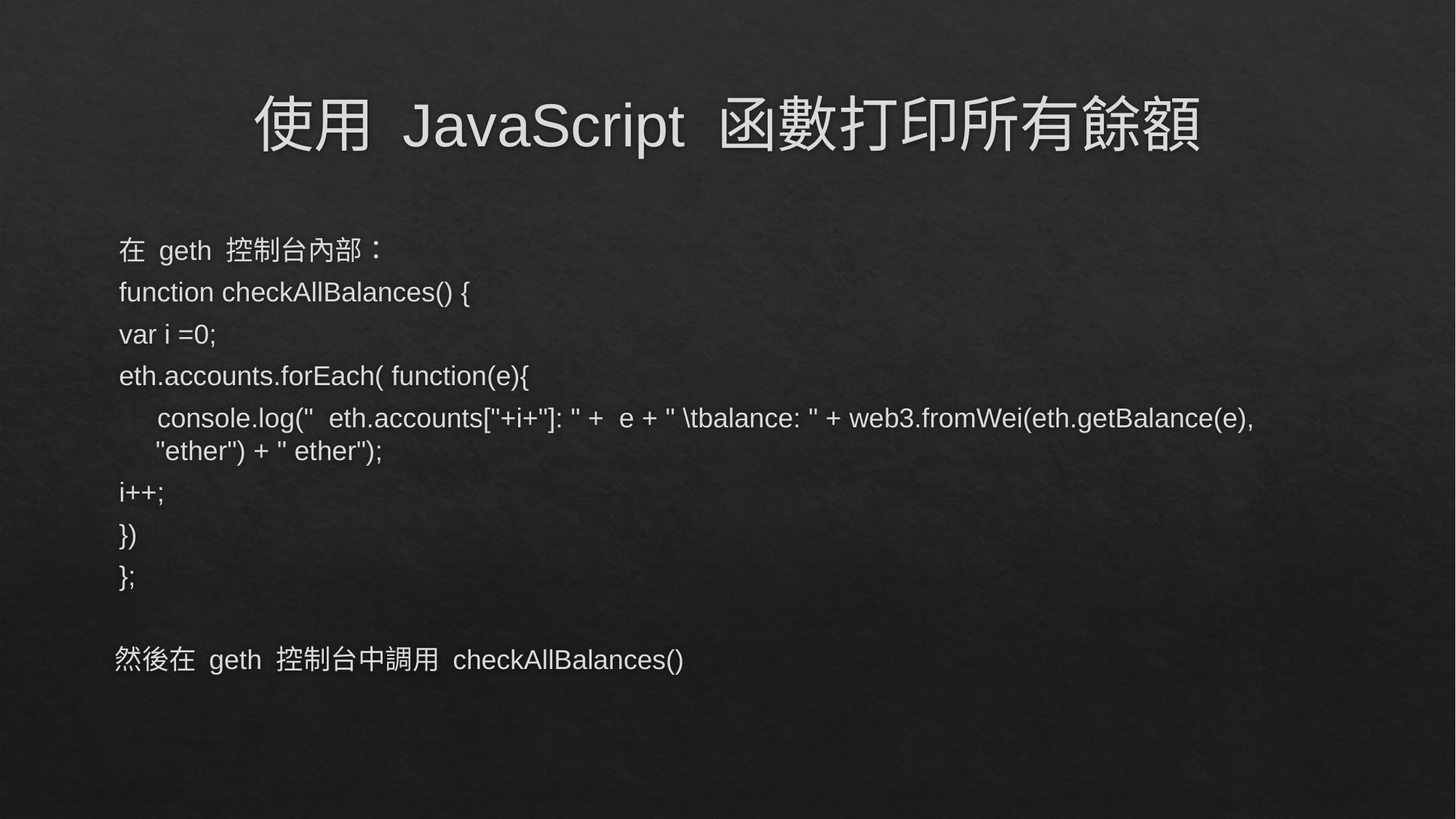

# 使用 JavaScript 函數打印所有餘額
在 geth 控制台內部：
function checkAllBalances() {
var i =0;
eth.accounts.forEach( function(e){
     console.log("  eth.accounts["+i+"]: " +  e + " \tbalance: " + web3.fromWei(eth.getBalance(e), "ether") + " ether");
i++;
})
};

然後在 geth 控制台中調用 checkAllBalances()